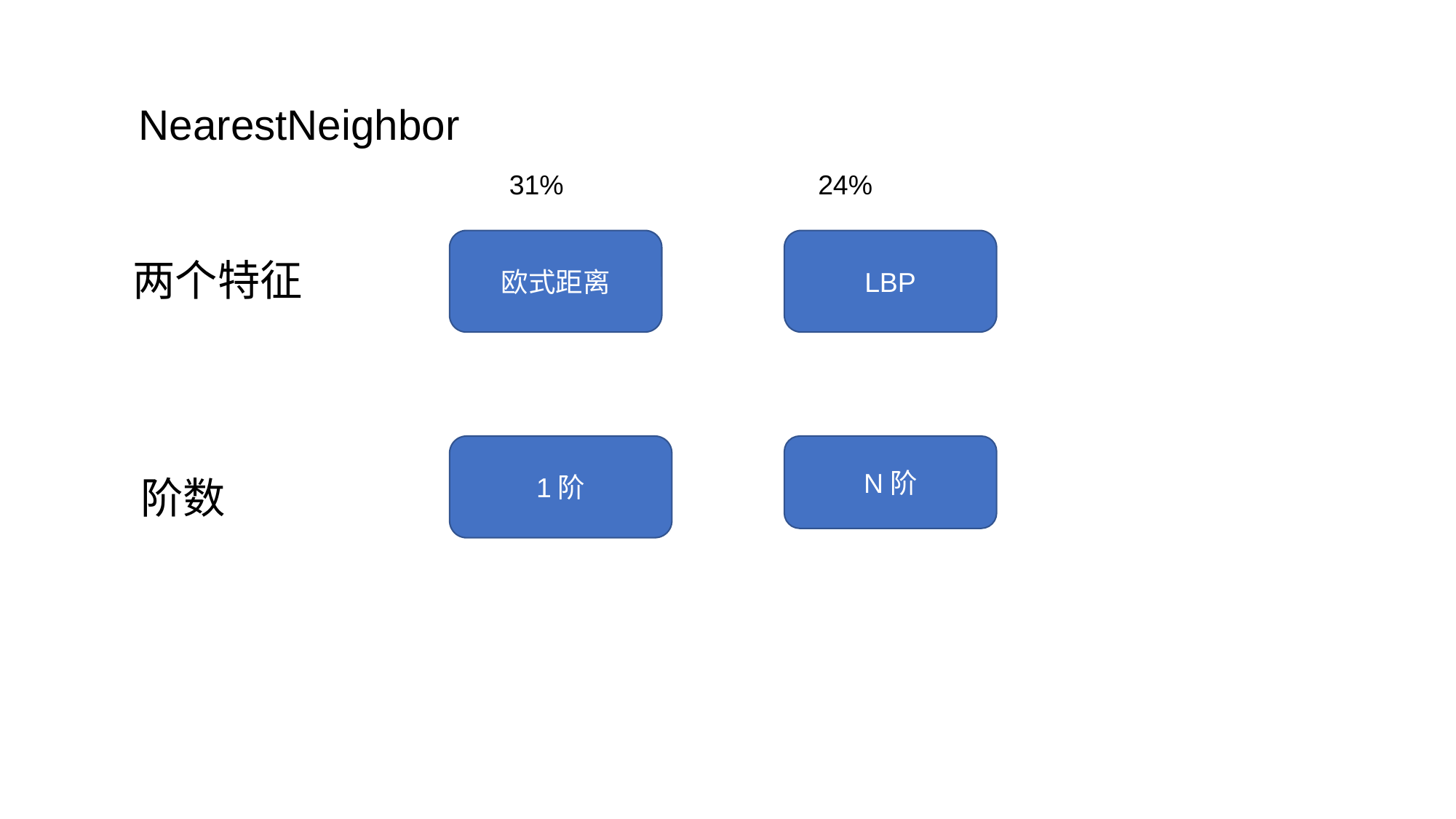

NearestNeighbor
31%
24%
欧式距离
LBP
两个特征
1阶
N阶
阶数